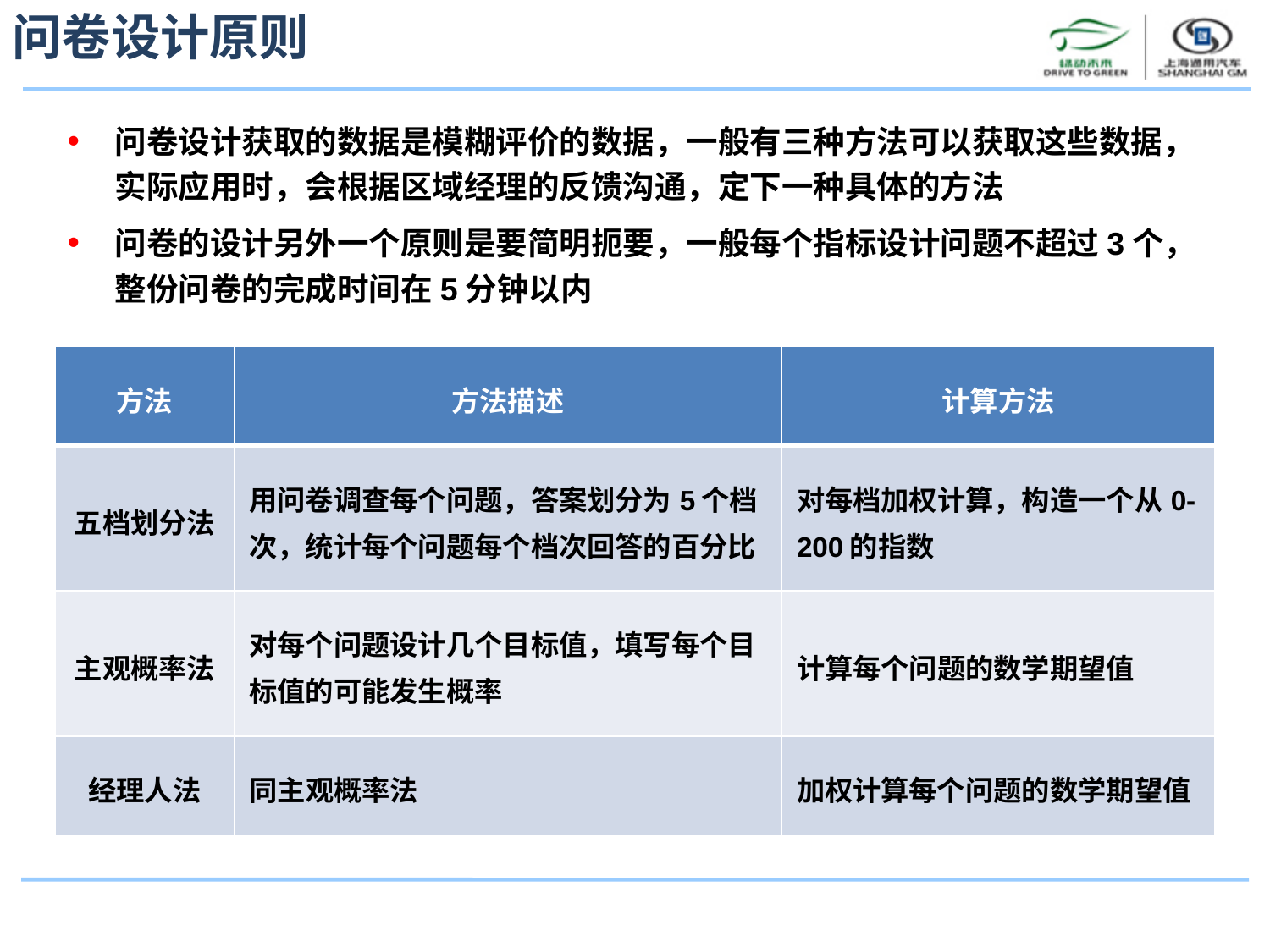

# 问卷设计原则
问卷设计获取的数据是模糊评价的数据，一般有三种方法可以获取这些数据，实际应用时，会根据区域经理的反馈沟通，定下一种具体的方法
问卷的设计另外一个原则是要简明扼要，一般每个指标设计问题不超过3个，整份问卷的完成时间在5分钟以内
| 方法 | 方法描述 | 计算方法 |
| --- | --- | --- |
| 五档划分法 | 用问卷调查每个问题，答案划分为5个档次，统计每个问题每个档次回答的百分比 | 对每档加权计算，构造一个从0-200的指数 |
| 主观概率法 | 对每个问题设计几个目标值，填写每个目标值的可能发生概率 | 计算每个问题的数学期望值 |
| 经理人法 | 同主观概率法 | 加权计算每个问题的数学期望值 |